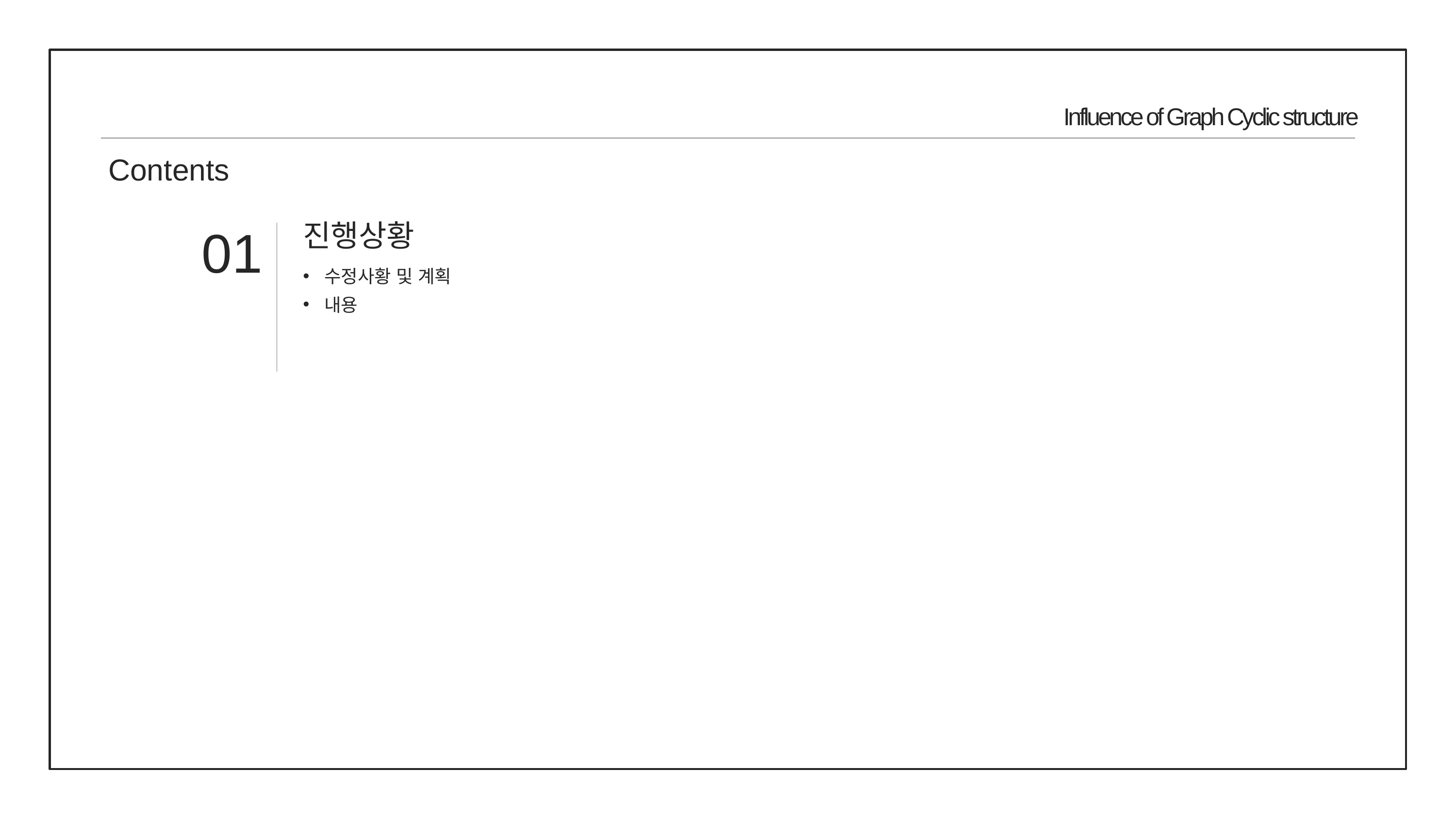

Influence of Graph Cyclic structure
Contents
진행상황
01
수정사황 및 계획
내용